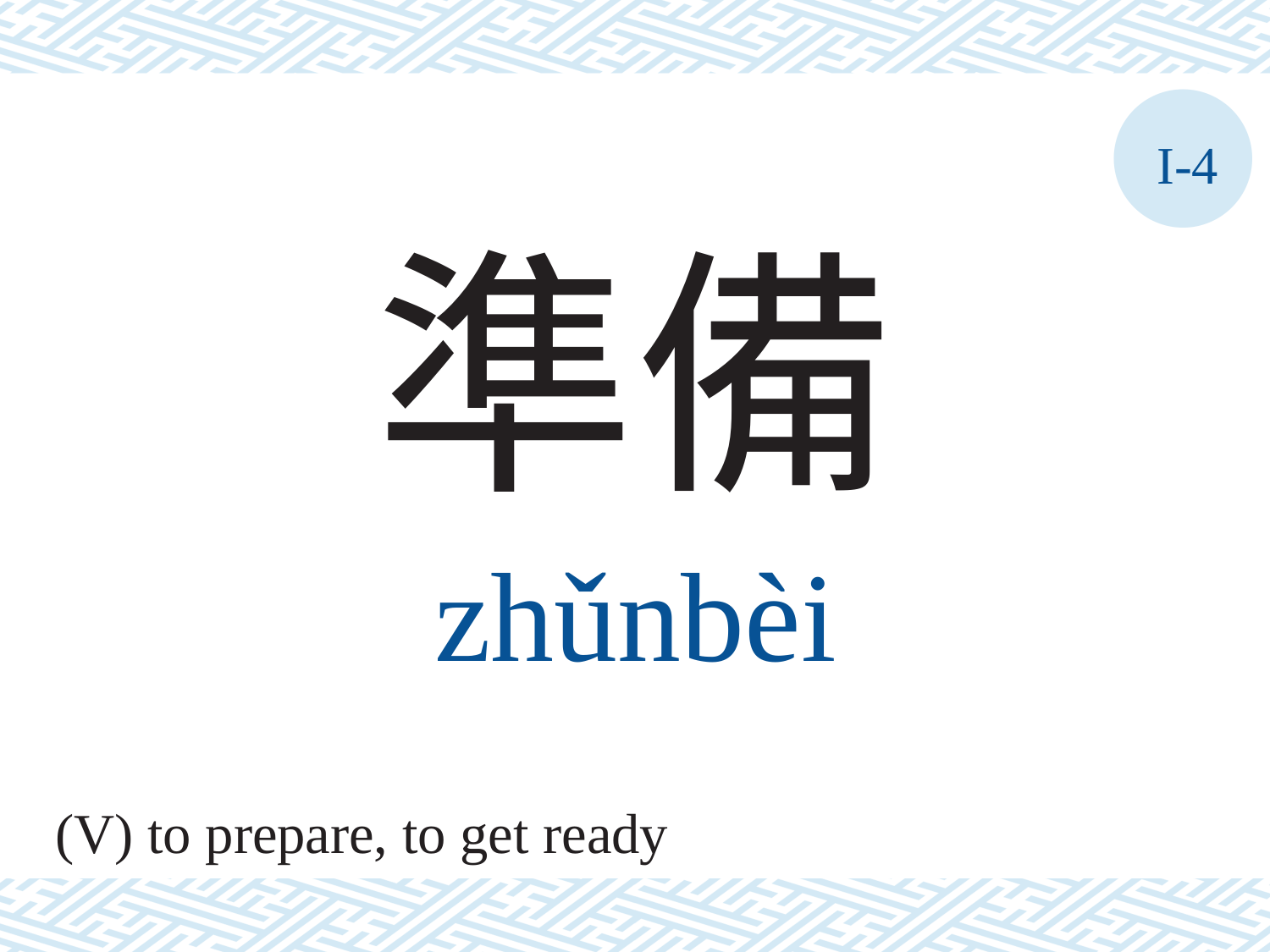

I-4
準備
zhǔnbèi
(V) to prepare, to get ready